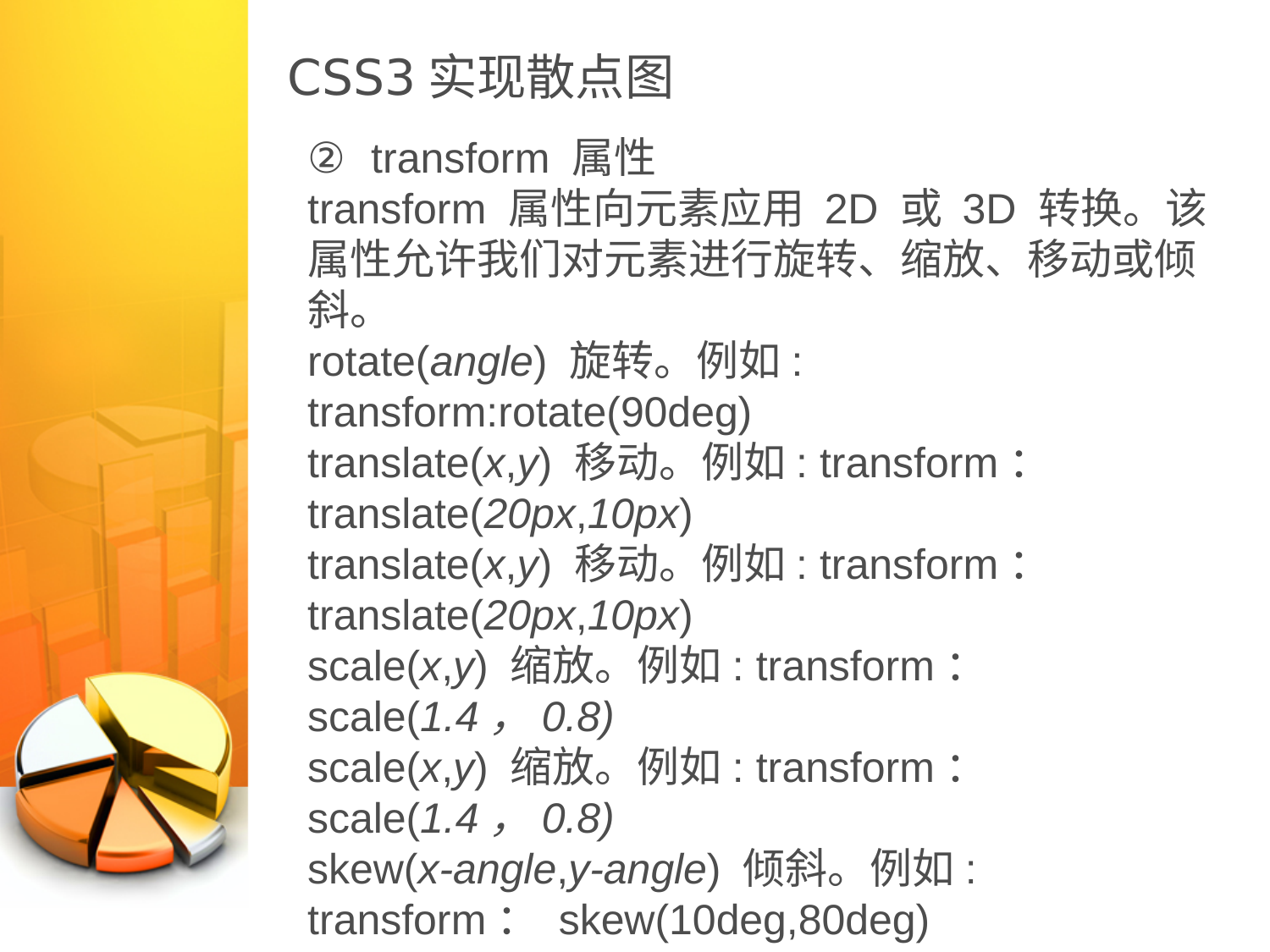

# CSS3实现散点图
transform 属性
transform 属性向元素应用 2D 或 3D 转换。该属性允许我们对元素进行旋转、缩放、移动或倾斜。
rotate(angle) 旋转。例如: transform:rotate(90deg)
translate(x,y) 移动。例如: transform：translate(20px,10px)
translate(x,y) 移动。例如: transform：translate(20px,10px)
scale(x,y) 缩放。例如: transform： scale(1.4，0.8)
scale(x,y) 缩放。例如: transform： scale(1.4，0.8)
skew(x-angle,y-angle) 倾斜。例如: transform： skew(10deg,80deg)
PPT模板下载：www.1ppt.com/moban/     行业PPT模板：www.1ppt.com/hangye/
节日PPT模板：www.1ppt.com/jieri/           PPT素材下载：www.1ppt.com/sucai/
PPT背景图片：www.1ppt.com/beijing/      PPT图表下载：www.1ppt.com/tubiao/
优秀PPT下载：www.1ppt.com/xiazai/        PPT教程： www.1ppt.com/powerpoint/
Word教程： www.1ppt.com/word/              Excel教程：www.1ppt.com/excel/
资料下载：www.1ppt.com/ziliao/                PPT课件下载：www.1ppt.com/kejian/
范文下载：www.1ppt.com/fanwen/             试卷下载：www.1ppt.com/shiti/
教案下载：www.1ppt.com/jiaoan/        PPT论坛：www.1ppt.cn